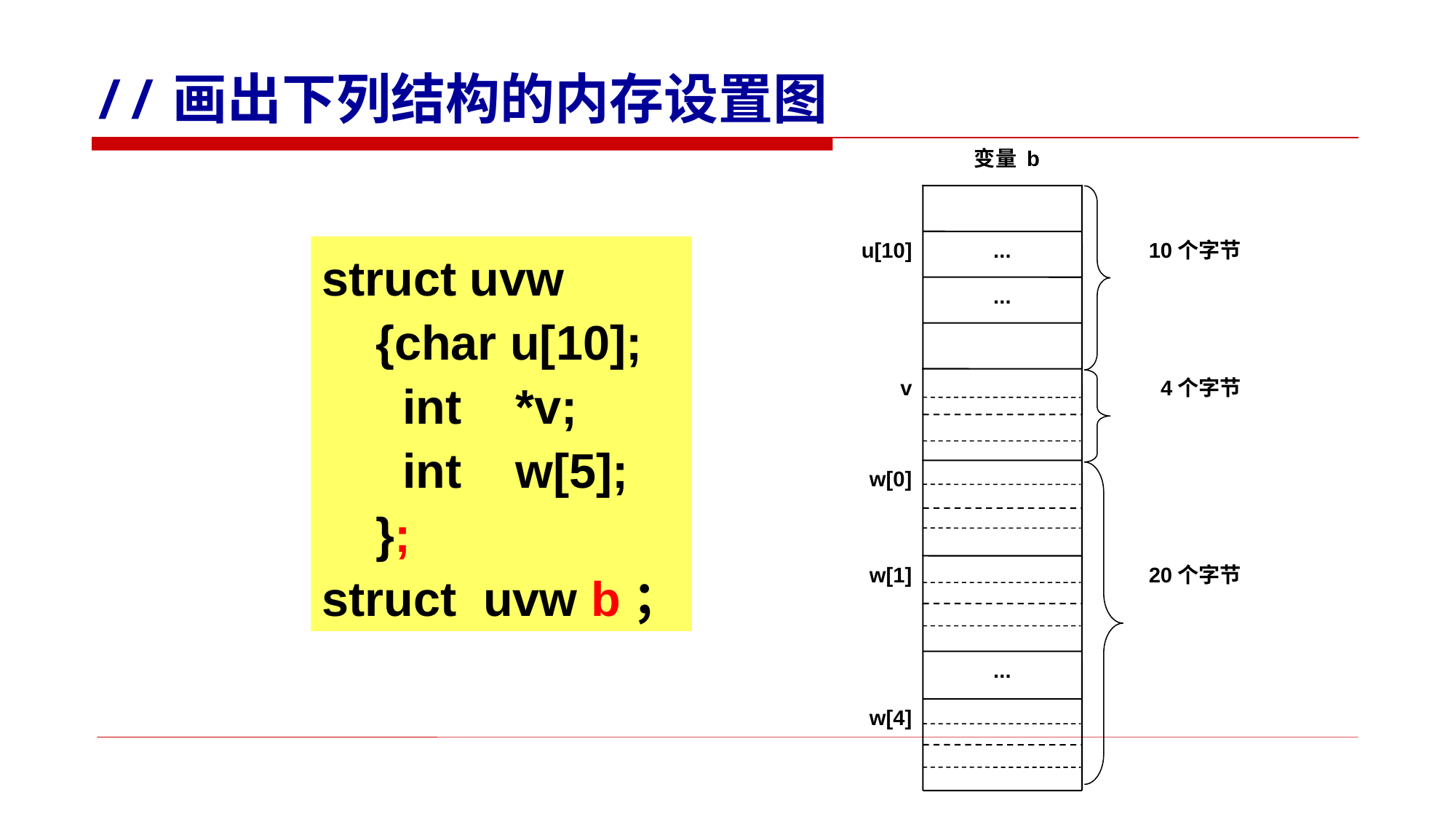

//画出下列结构的内存设置图
变量 b

u[10]

...

10个字节

...

v

4个字节

w[0]

w[1]

20个字节

...

w[4]

struct uvw
    {char u[10];
      int    *v;
      int    w[5];
    };
struct  uvw b；